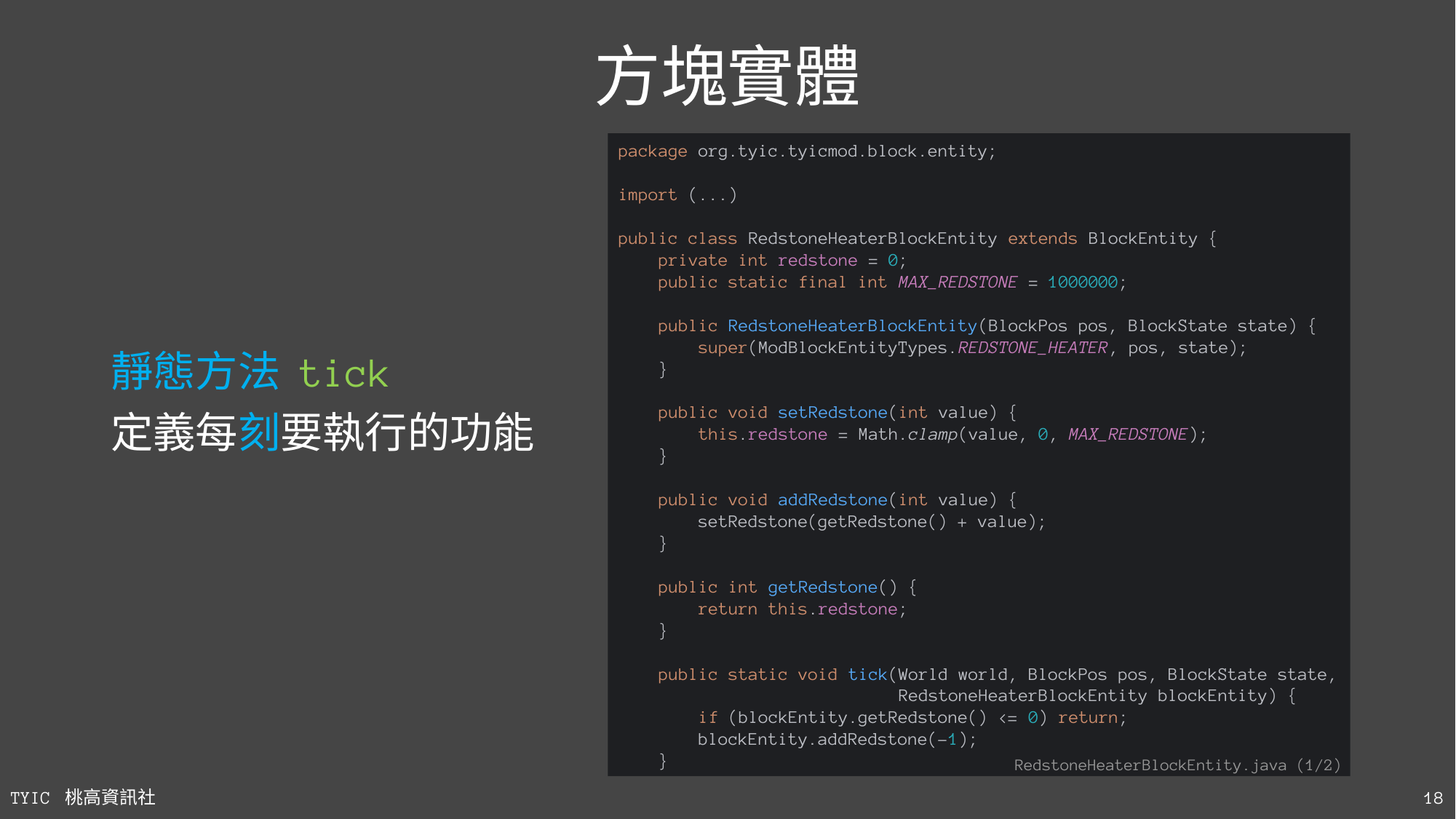

# 方塊實體
package org.tyic.tyicmod.block.entity;
import (...)
public class RedstoneHeaterBlockEntity extends BlockEntity {
    private int redstone = 0;
    public static final int MAX_REDSTONE = 1000000;
    public RedstoneHeaterBlockEntity(BlockPos pos, BlockState state) {
        super(ModBlockEntityTypes.REDSTONE_HEATER, pos, state);
    }
    public void setRedstone(int value) {
        this.redstone = Math.clamp(value, 0, MAX_REDSTONE);
    }
    public void addRedstone(int value) {
        setRedstone(getRedstone() + value);
    }
    public int getRedstone() {
        return this.redstone;
    }
    public static void tick(World world, BlockPos pos, BlockState state,
                            RedstoneHeaterBlockEntity blockEntity) {
        if (blockEntity.getRedstone() <= 0) return;
        blockEntity.addRedstone(-1);
    }
RedstoneHeaterBlockEntity.java (1/2)
靜態方法 tick
定義每刻要執行的功能